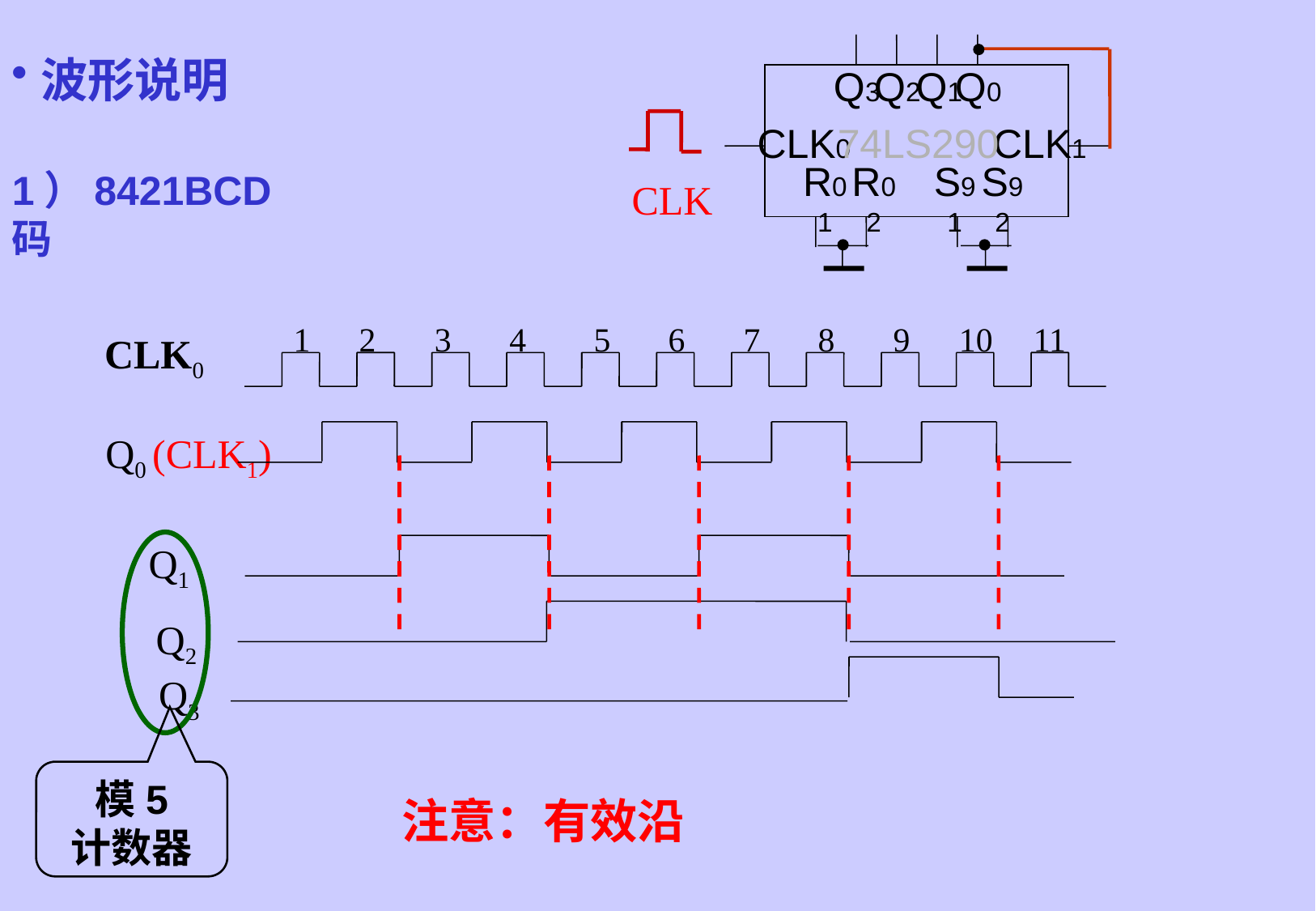

Q3
Q2
Q1
Q0

CLK0
CLK1
74LS290

R01
R02
S91
S92

波形说明

CLK
1）8421BCD码

1
2
3
4
5
6
7
8
9
10
11

CLK0
Q0 (CLK1)

Q1

Q2

Q3

模5
计数器
注意：有效沿